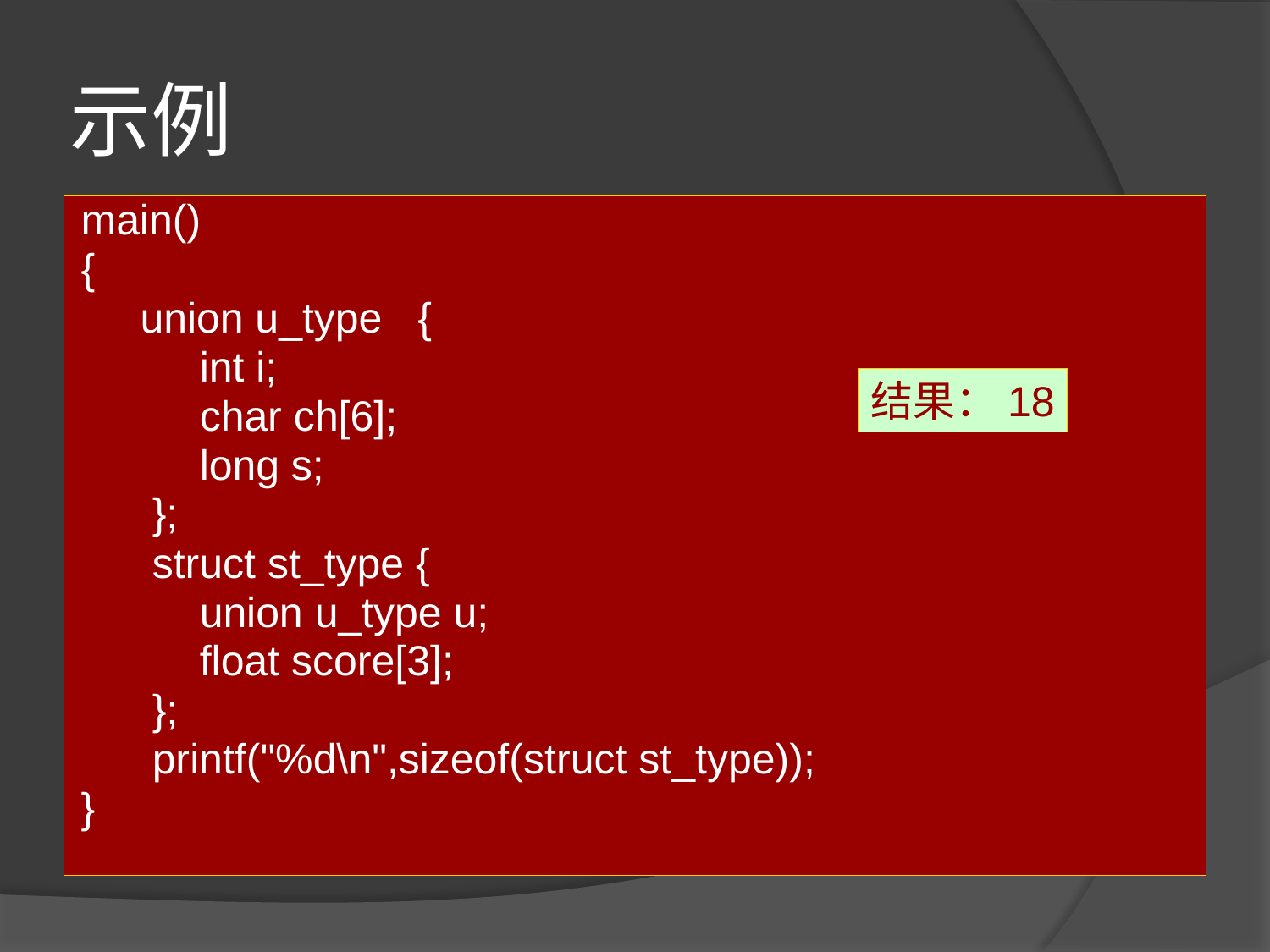

# 示例
main()
{
     union u_type   {
          int i;
          char ch[6];
          long s;
      };
      struct st_type {
          union u_type u;
          float score[3];
      };
      printf("%d\n",sizeof(struct st_type));
}
结果：18